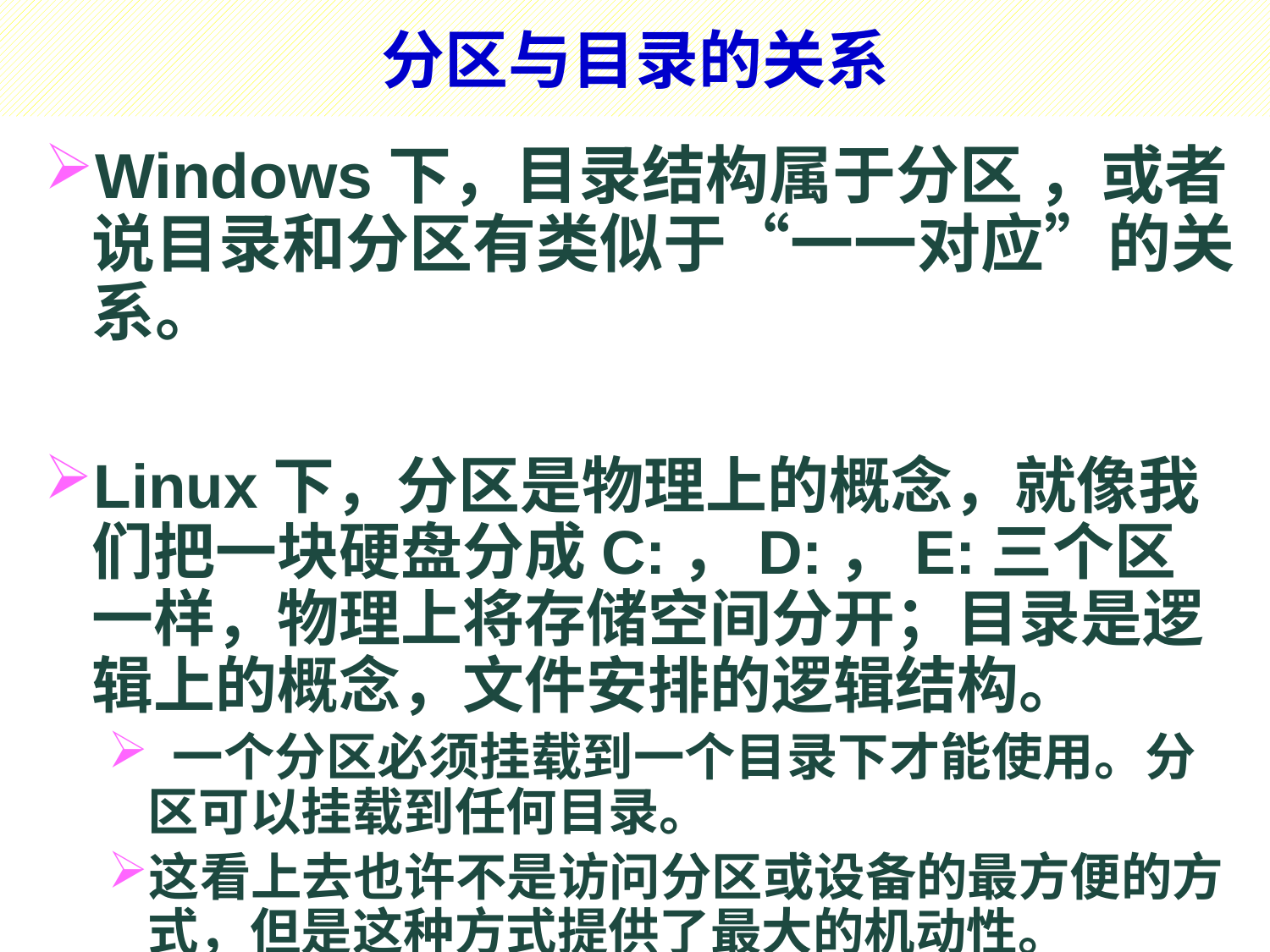

# 分区与目录的关系
Windows下，目录结构属于分区 ，或者说目录和分区有类似于“一一对应”的关系。

Linux下，分区是物理上的概念，就像我们把一块硬盘分成C:，D:，E:三个区一样，物理上将存储空间分开；目录是逻辑上的概念，文件安排的逻辑结构。
 一个分区必须挂载到一个目录下才能使用。分区可以挂载到任何目录。
这看上去也许不是访问分区或设备的最方便的方式，但是这种方式提供了最大的机动性。